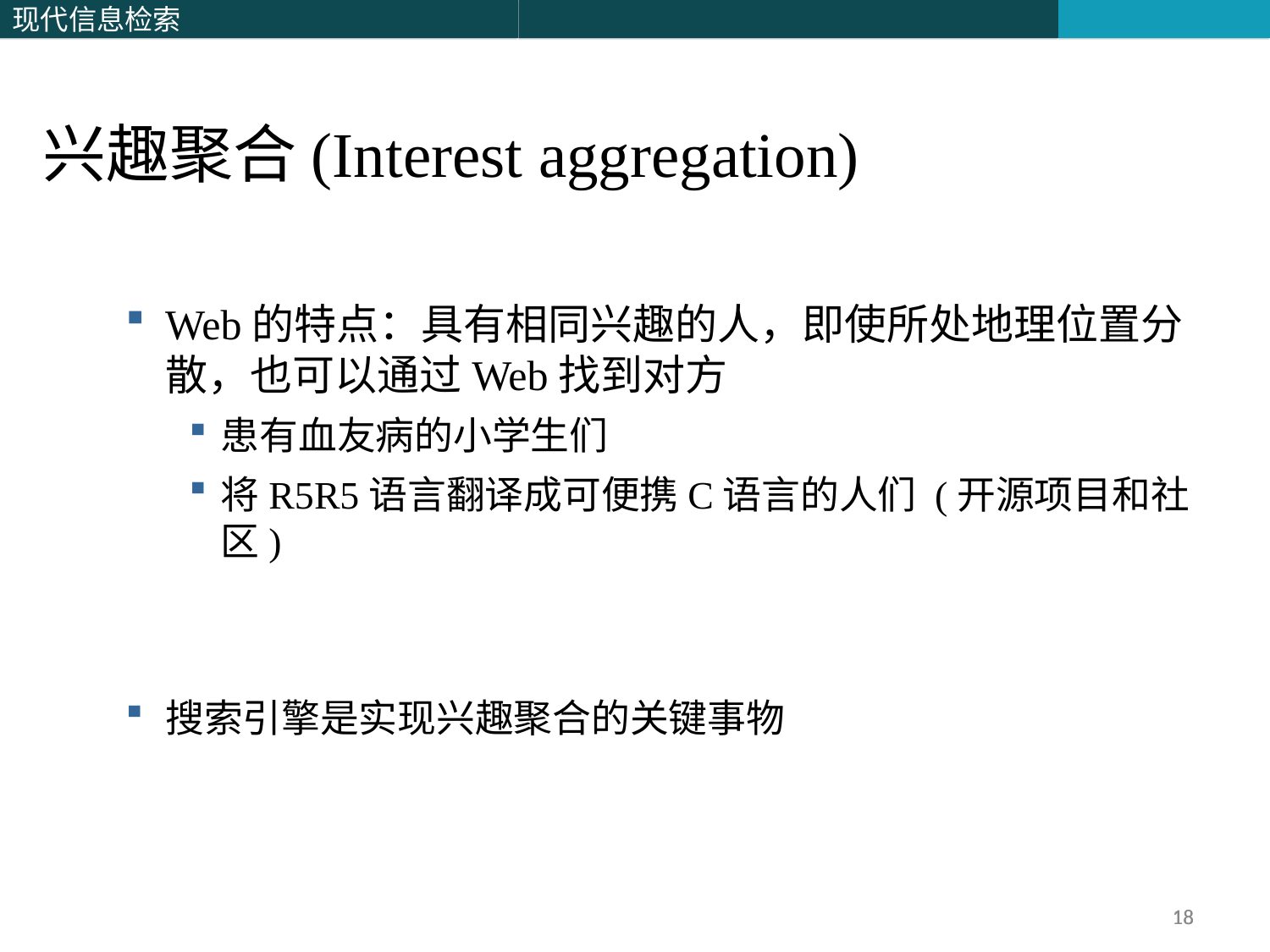

兴趣聚合(Interest aggregation)

Web的特点：具有相同兴趣的人，即使所处地理位置分散，也可以通过Web找到对方
患有血友病的小学生们
将R5R5语言翻译成可便携C语言的人们 (开源项目和社区)

搜索引擎是实现兴趣聚合的关键事物
18
18